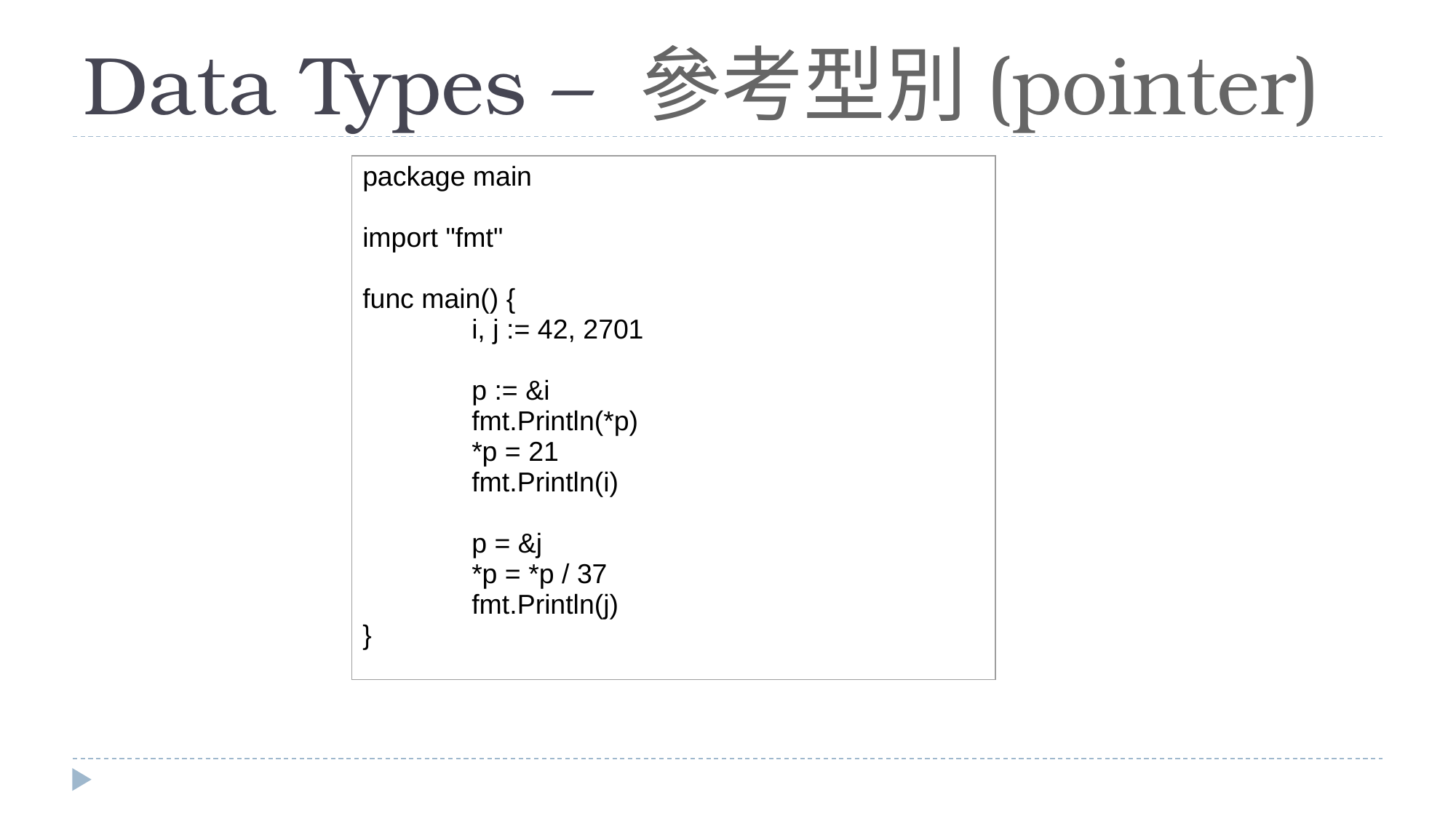

# Data Types – 參考型別(pointer)

| package main import "fmt" func main() { i, j := 42, 2701 p := &i fmt.Println(\*p) \*p = 21 fmt.Println(i) p = &j \*p = \*p / 37 fmt.Println(j) } |
| --- |